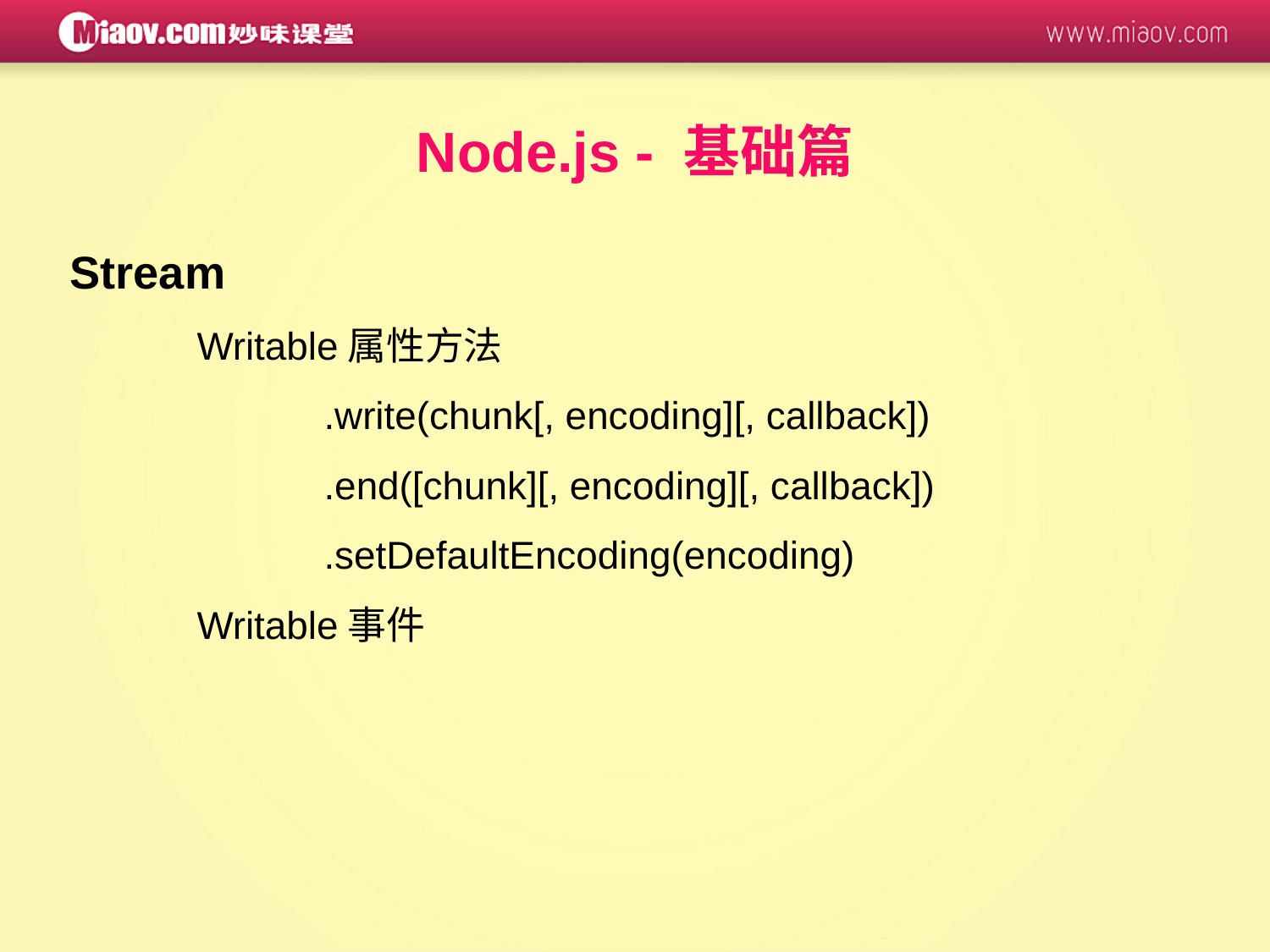

Node.js - 基础篇
Stream
	Writable属性方法
		.write(chunk[, encoding][, callback])
		.end([chunk][, encoding][, callback])
		.setDefaultEncoding(encoding)
	Writable事件